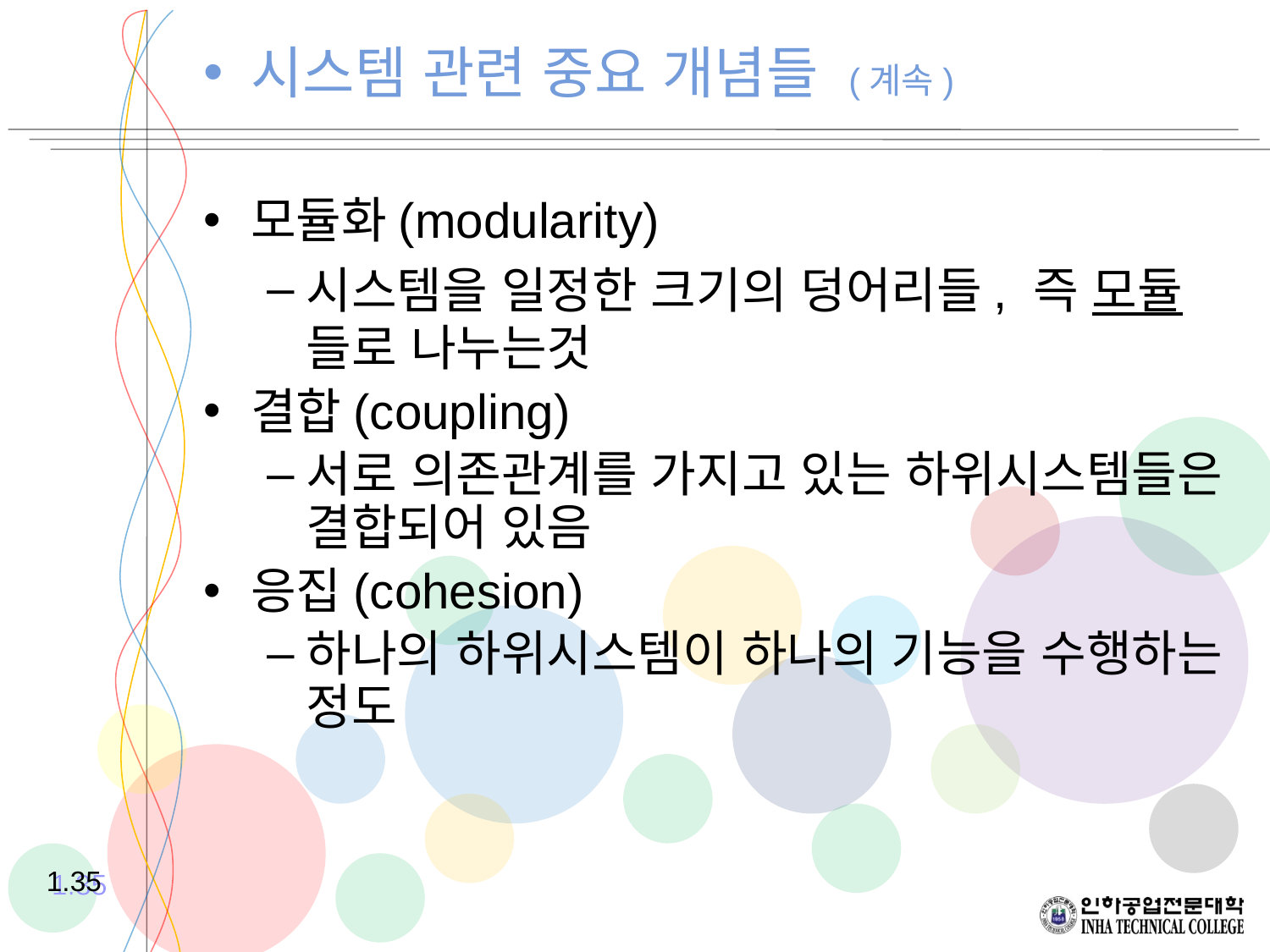

모듈화(modularity)
시스템을 일정한 크기의 덩어리들, 즉 모듈들로 나누는것
결합(coupling)
서로 의존관계를 가지고 있는 하위시스템들은 결합되어 있음
응집(cohesion)
하나의 하위시스템이 하나의 기능을 수행하는 정도
시스템 관련 중요 개념들 (계속)
1.35